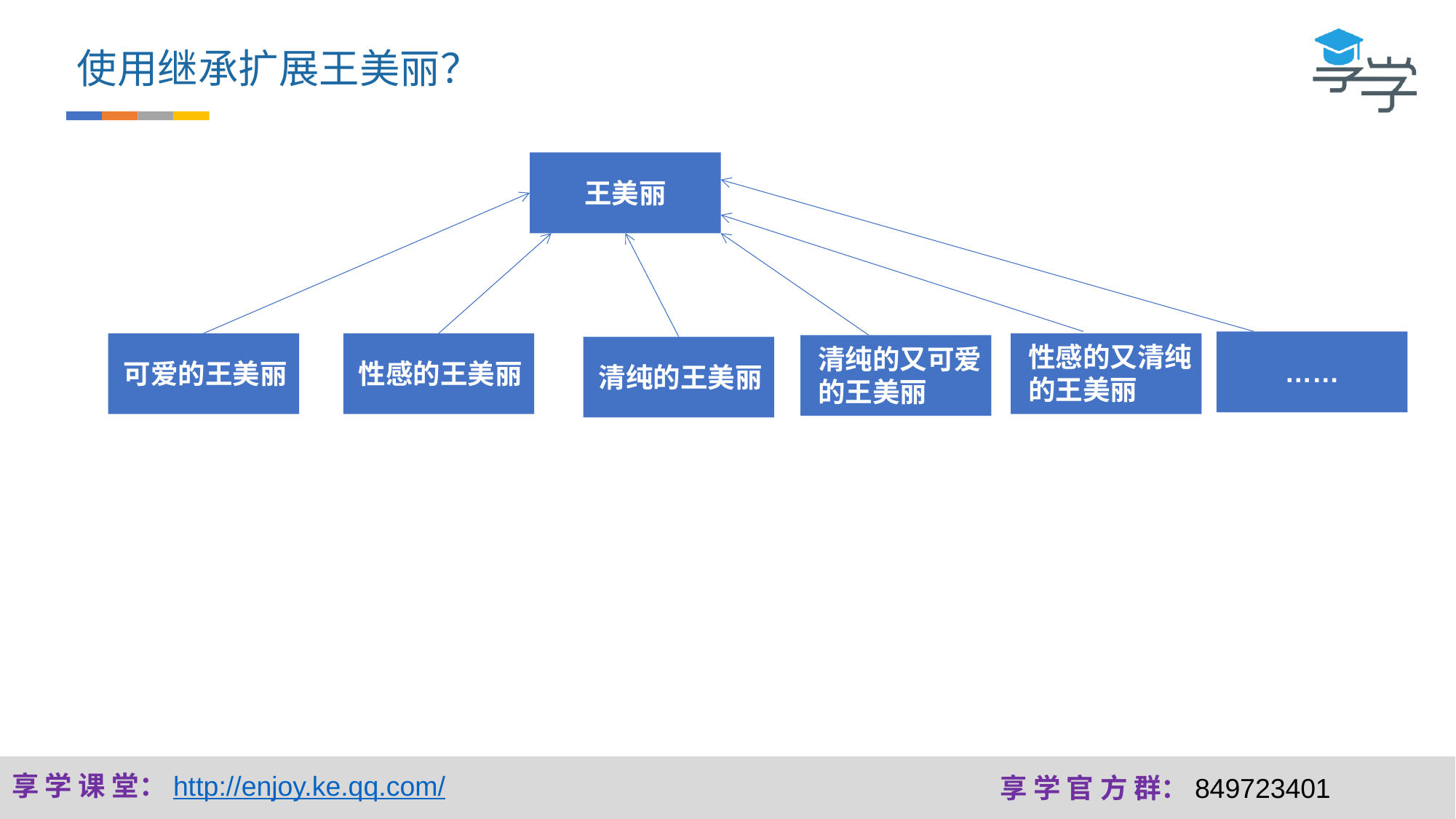

使用继承扩展王美丽？

王美丽

……

性感的又清纯
的王美丽

清纯的又可爱
的王美丽

可爱的王美丽
性感的王美丽
清纯的王美丽